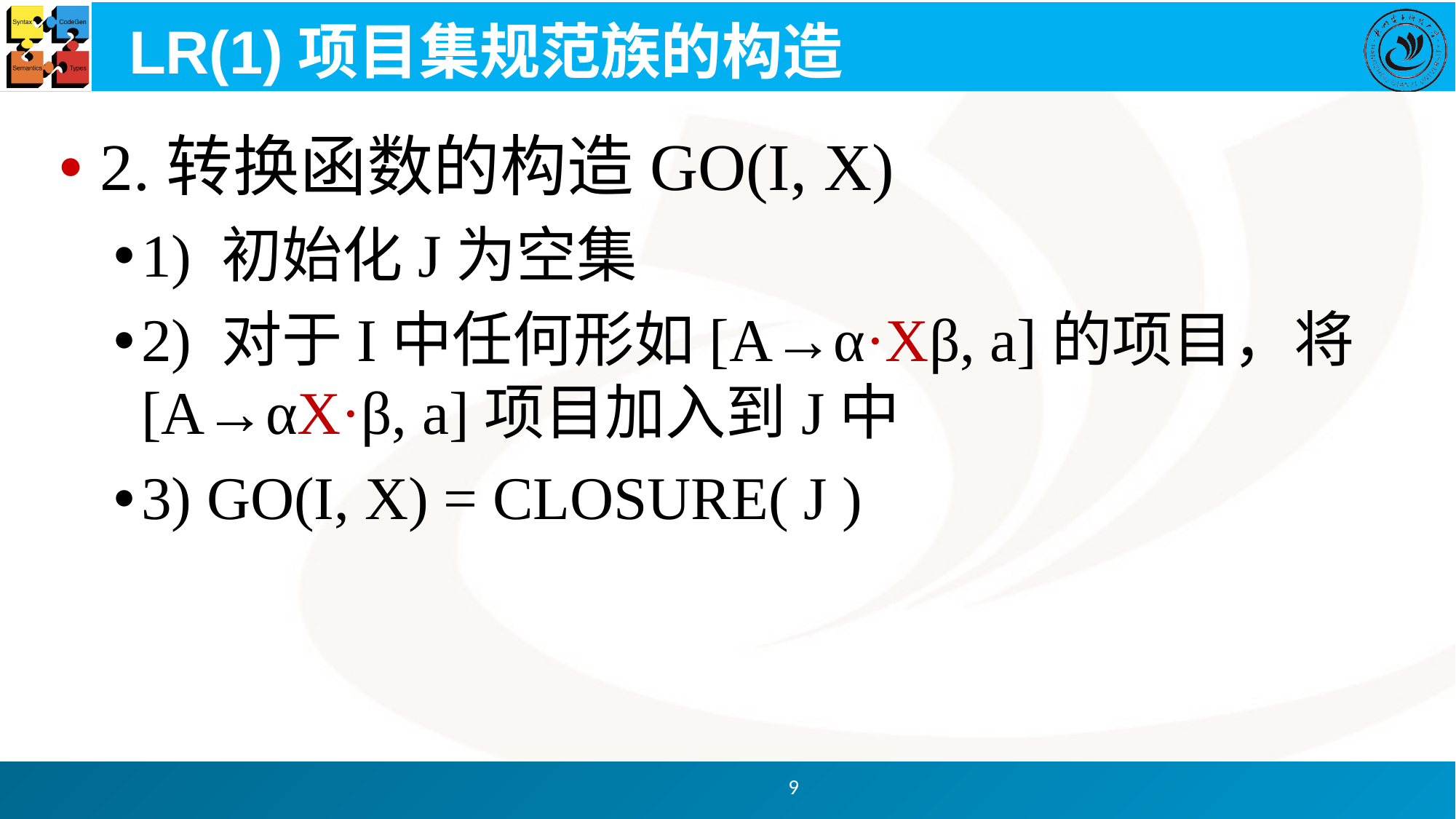

# LR(1)项目集规范族的构造
2.转换函数的构造GO(I, X)
1) 初始化J为空集
2) 对于I中任何形如[A→α·Xβ, a]的项目，将[A→αX·β, a]项目加入到J中
3) GO(I, X) = CLOSURE( J )
9